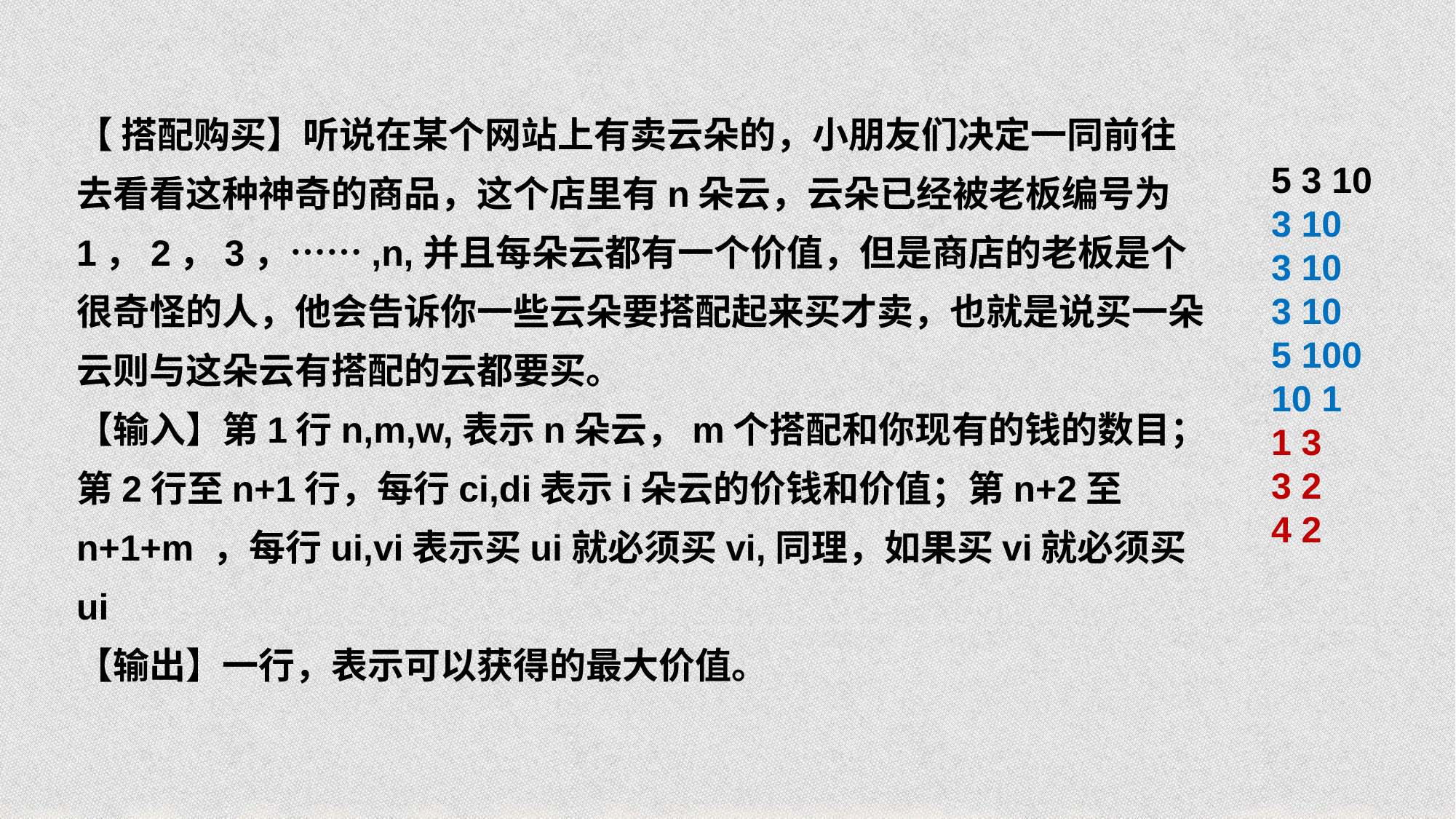

【 搭配购买】听说在某个网站上有卖云朵的，小朋友们决定一同前往去看看这种神奇的商品，这个店里有n朵云，云朵已经被老板编号为1，2，3，……,n,并且每朵云都有一个价值，但是商店的老板是个很奇怪的人，他会告诉你一些云朵要搭配起来买才卖，也就是说买一朵云则与这朵云有搭配的云都要买。
【输入】第1行n,m,w,表示n朵云，m个搭配和你现有的钱的数目；第2行至n+1行，每行ci,di表示i朵云的价钱和价值；第n+2至n+1+m ，每行ui,vi表示买ui就必须买vi,同理，如果买vi就必须买ui
【输出】一行，表示可以获得的最大价值。
5 3 10
3 10
3 10
3 10
5 100
10 1
1 3
3 2
4 2